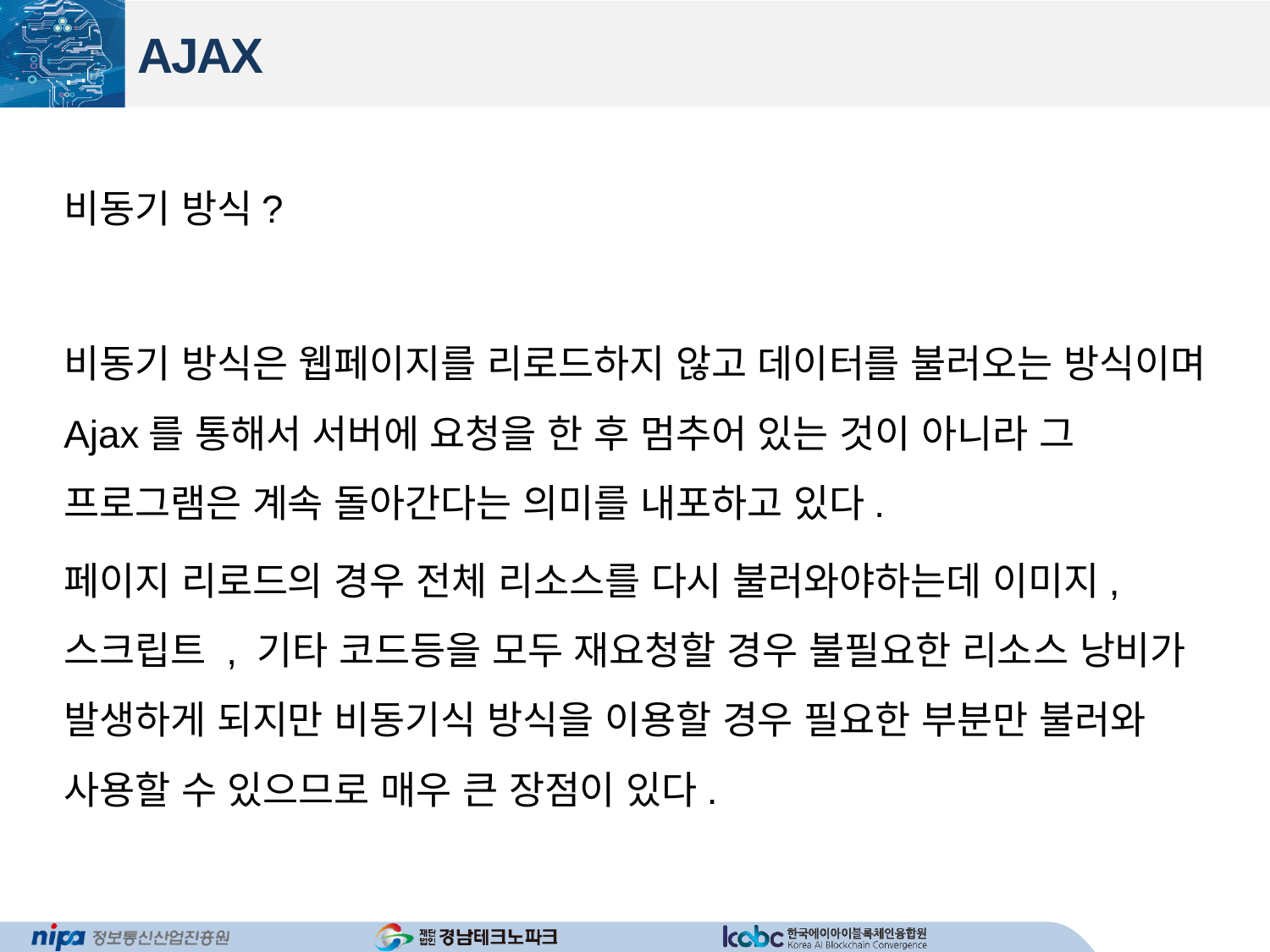

# AJAX
비동기 방식?

비동기 방식은 웹페이지를 리로드하지 않고 데이터를 불러오는 방식이며 Ajax를 통해서 서버에 요청을 한 후 멈추어 있는 것이 아니라 그 프로그램은 계속 돌아간다는 의미를 내포하고 있다.
페이지 리로드의 경우 전체 리소스를 다시 불러와야하는데 이미지, 스크립트 , 기타 코드등을 모두 재요청할 경우 불필요한 리소스 낭비가 발생하게 되지만 비동기식 방식을 이용할 경우 필요한 부분만 불러와 사용할 수 있으므로 매우 큰 장점이 있다.